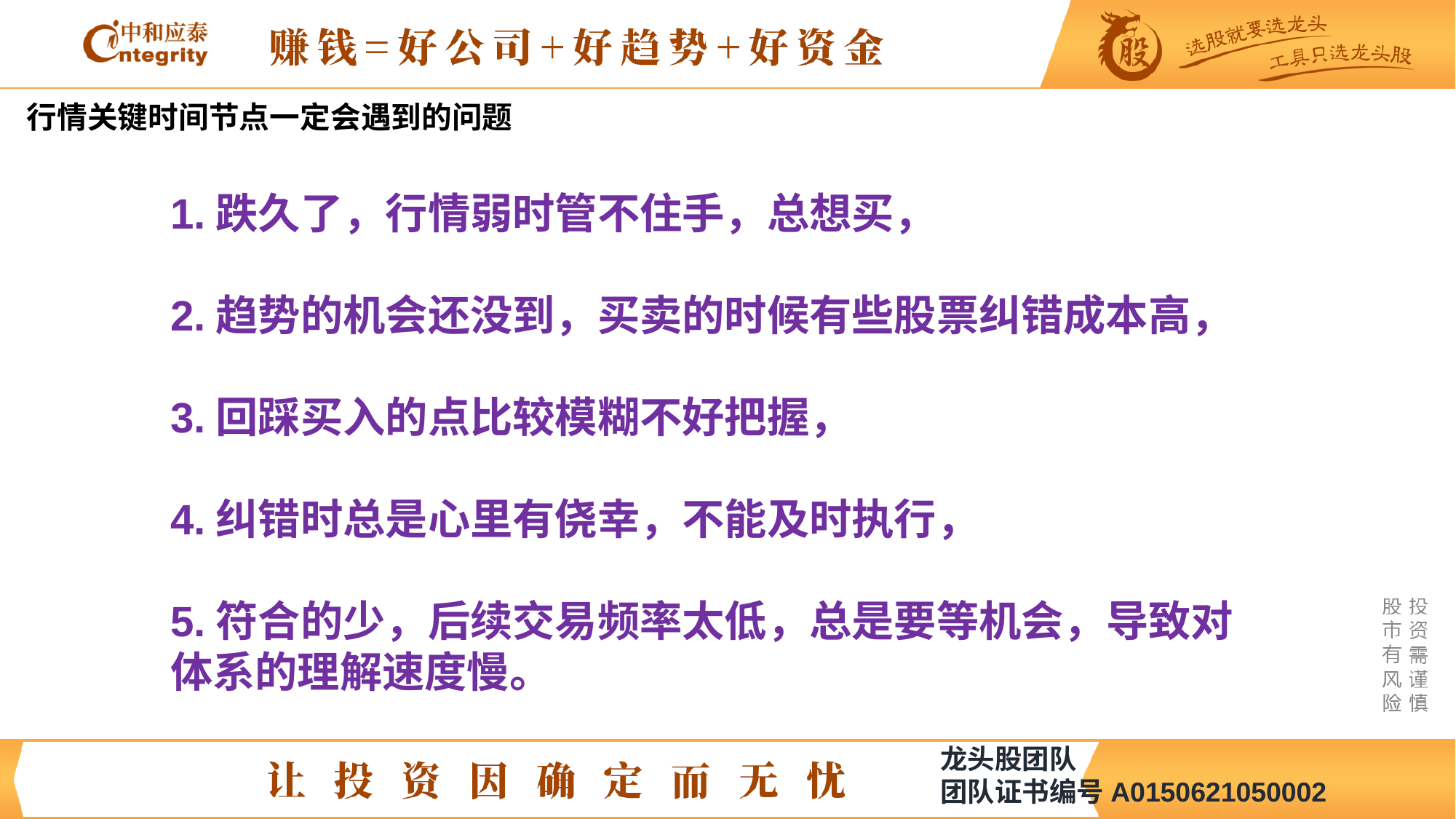

行情关键时间节点一定会遇到的问题
1.跌久了，行情弱时管不住手，总想买，
2.趋势的机会还没到，买卖的时候有些股票纠错成本高，
3.回踩买入的点比较模糊不好把握，
4.纠错时总是心里有侥幸，不能及时执行，
5.符合的少，后续交易频率太低，总是要等机会，导致对体系的理解速度慢。
龙头股团队
团队证书编号A0150621050002